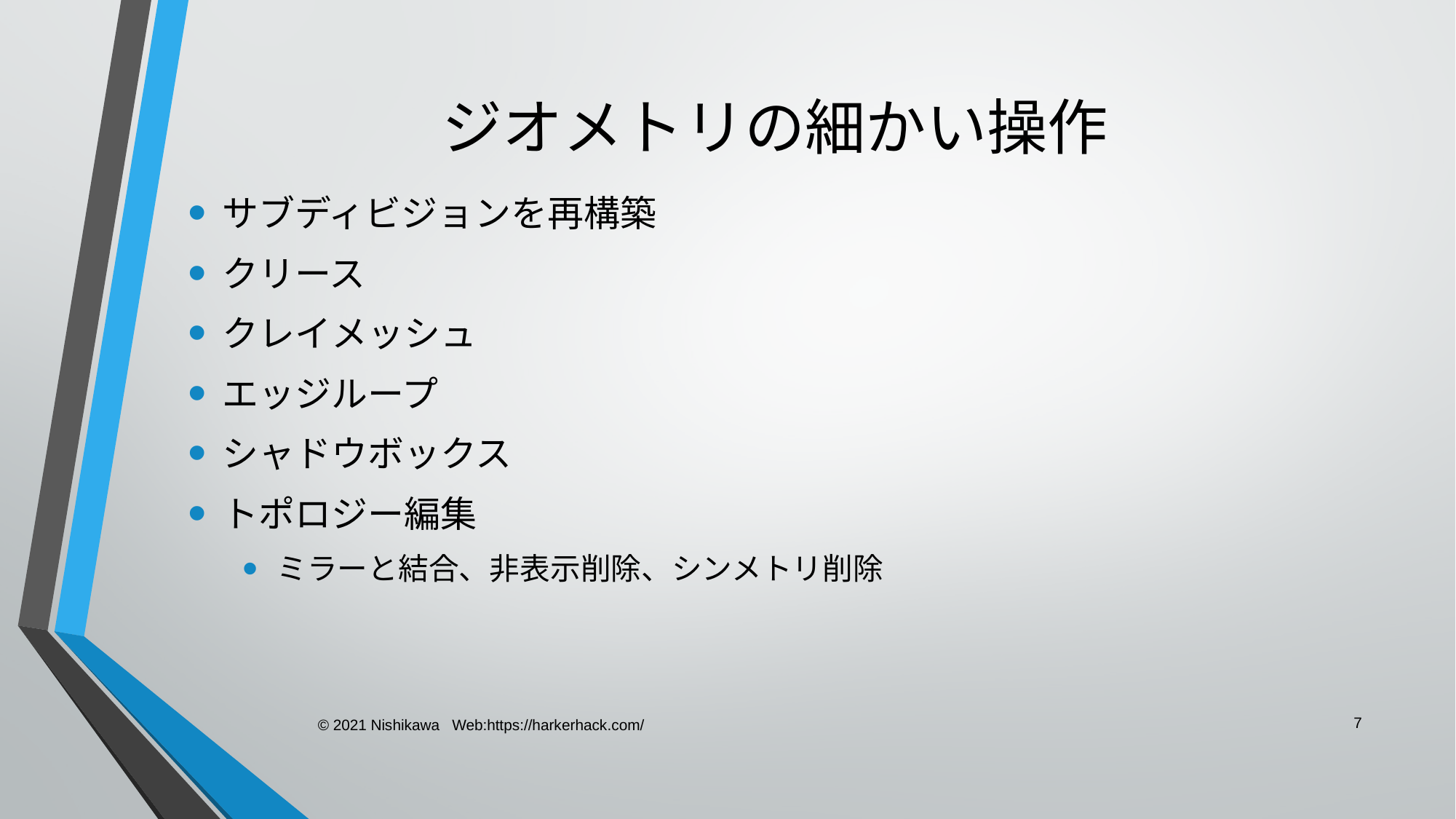

# ジオメトリの細かい操作
サブディビジョンを再構築
クリース
クレイメッシュ
エッジループ
シャドウボックス
トポロジー編集
ミラーと結合、非表示削除、シンメトリ削除
7
© 2021 Nishikawa   Web:https://harkerhack.com/